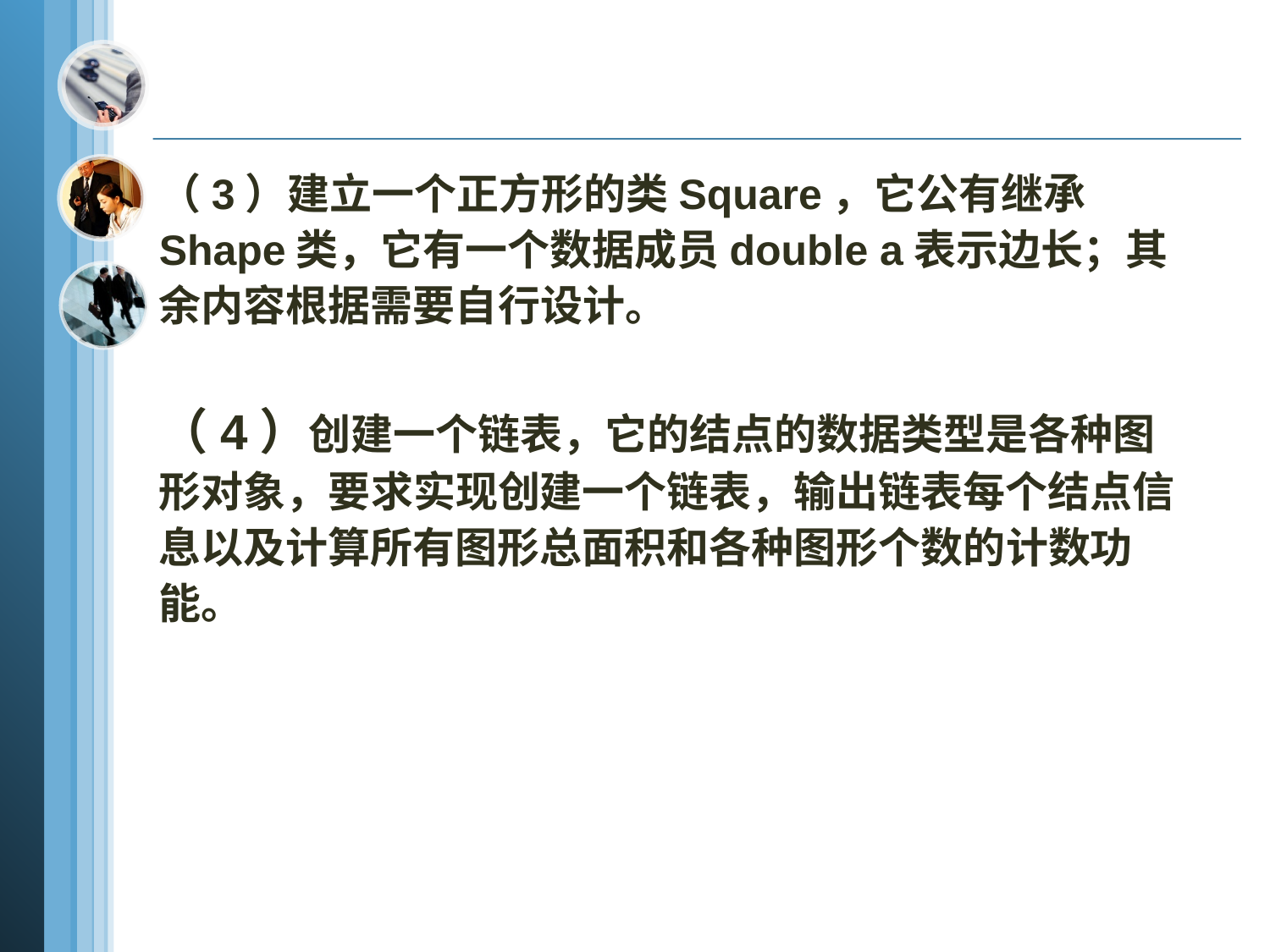

（3）建立一个正方形的类Square，它公有继承Shape类，它有一个数据成员double a表示边长；其余内容根据需要自行设计。

（4）创建一个链表，它的结点的数据类型是各种图形对象，要求实现创建一个链表，输出链表每个结点信息以及计算所有图形总面积和各种图形个数的计数功能。